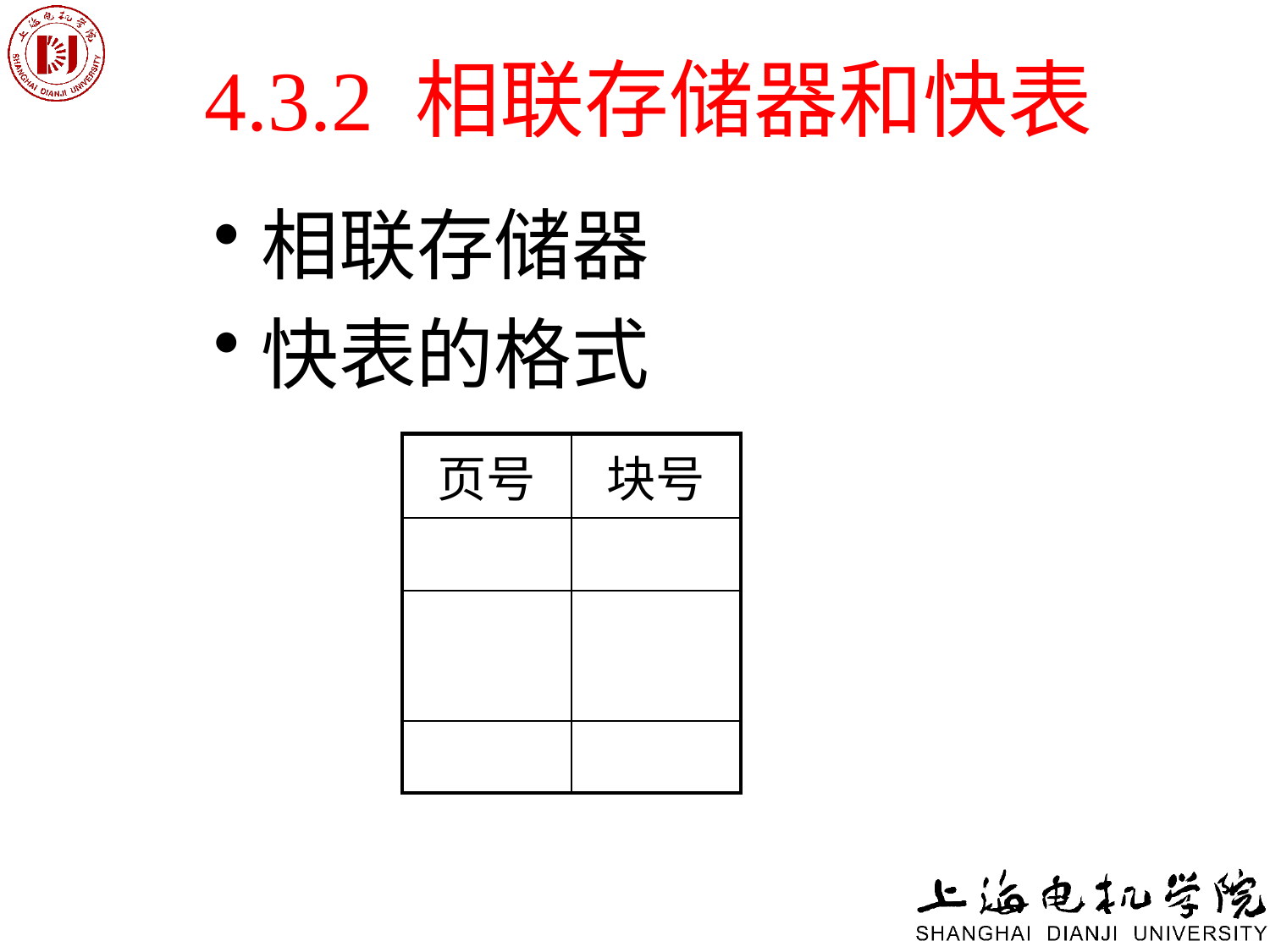

# 4.3.2 相联存储器和快表
相联存储器
快表的格式

| 页号 | 块号 |
| --- | --- |
|  |  |
|  |  |
|  |  |